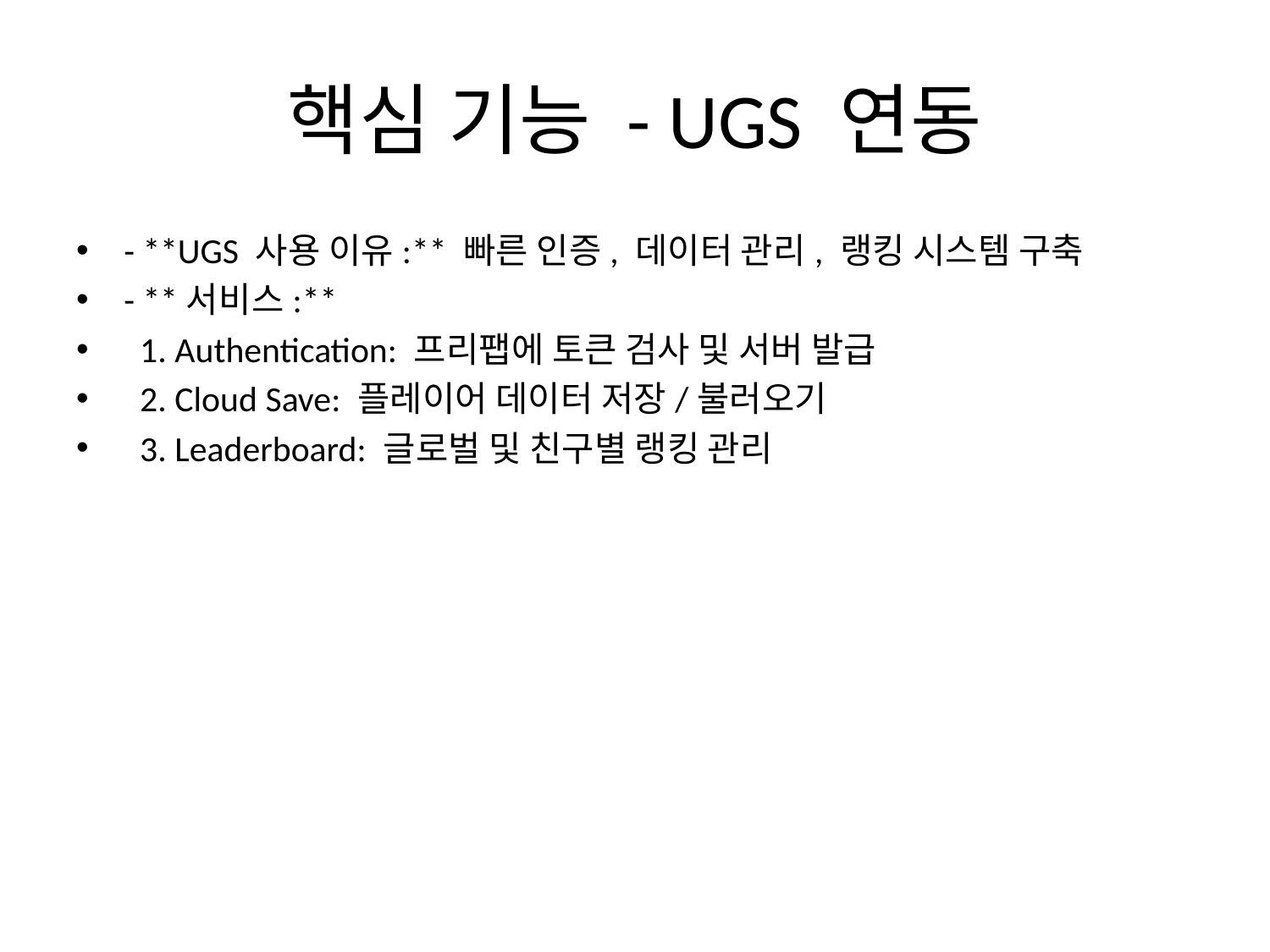

# 핵심 기능 - UGS 연동
- **UGS 사용 이유:** 빠른 인증, 데이터 관리, 랭킹 시스템 구축
- **서비스:**
  1. Authentication: 프리팹에 토큰 검사 및 서버 발급
  2. Cloud Save: 플레이어 데이터 저장/불러오기
  3. Leaderboard: 글로벌 및 친구별 랭킹 관리